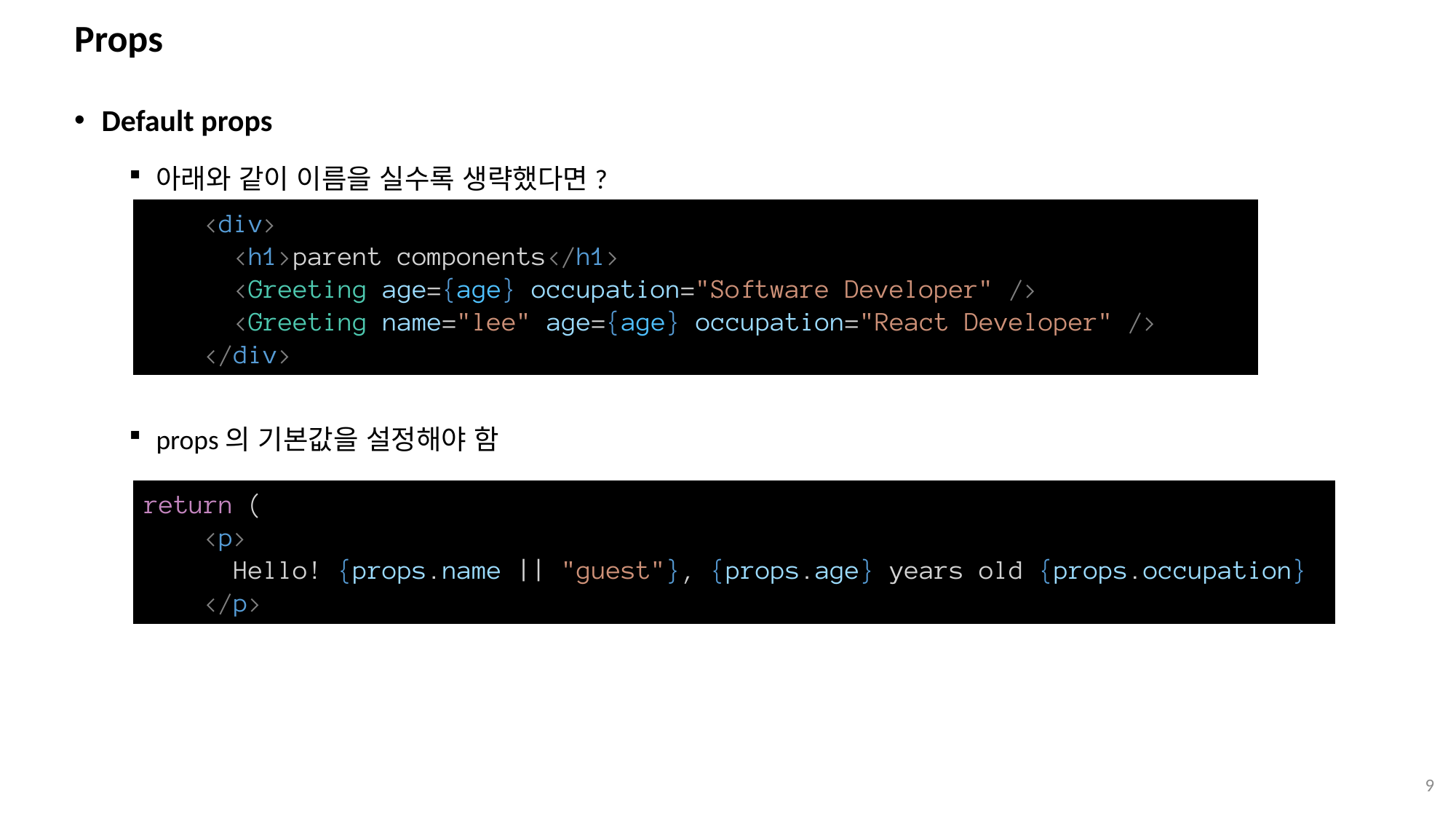

# Props
Default props
아래와 같이 이름을 실수록 생략했다면?

props의 기본값을 설정해야 함

    <div>
      <h1>parent components</h1>
      <Greeting age={age} occupation="Software Developer" />
      <Greeting name="lee" age={age} occupation="React Developer" />
    </div>
return (
    <p>
      Hello! {props.name || "guest"}, {props.age} years old {props.occupation}
    </p>
9